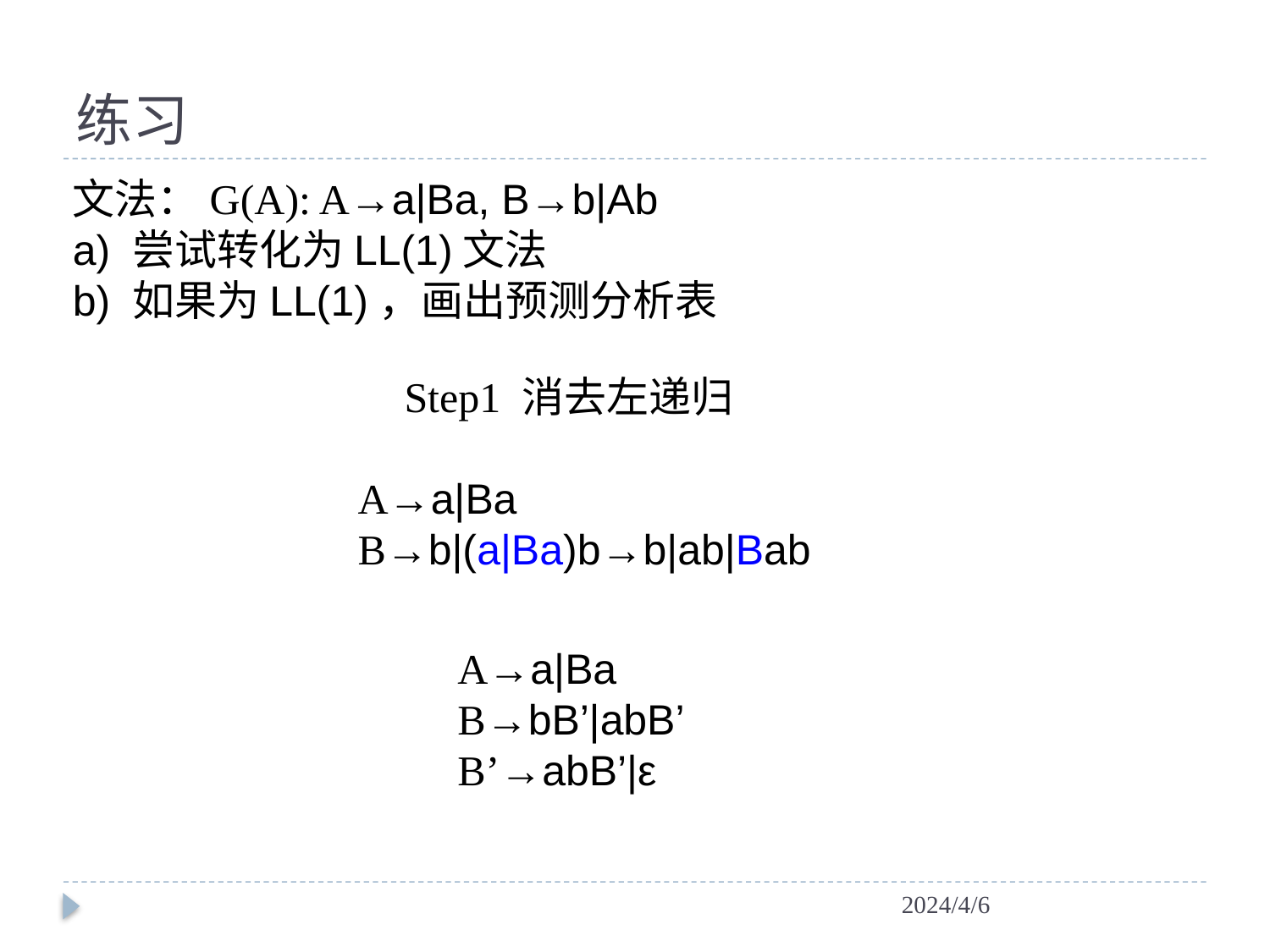

# 练习
文法：G(A): A→a|Ba, B→b|Ab
a) 尝试转化为LL(1)文法
b) 如果为LL(1)，画出预测分析表
Step1 消去左递归
A→a|Ba
B→b|(a|Ba)b→b|ab|Bab
A→a|Ba
B→bB’|abB’
B’→abB’|ε
2024/4/6